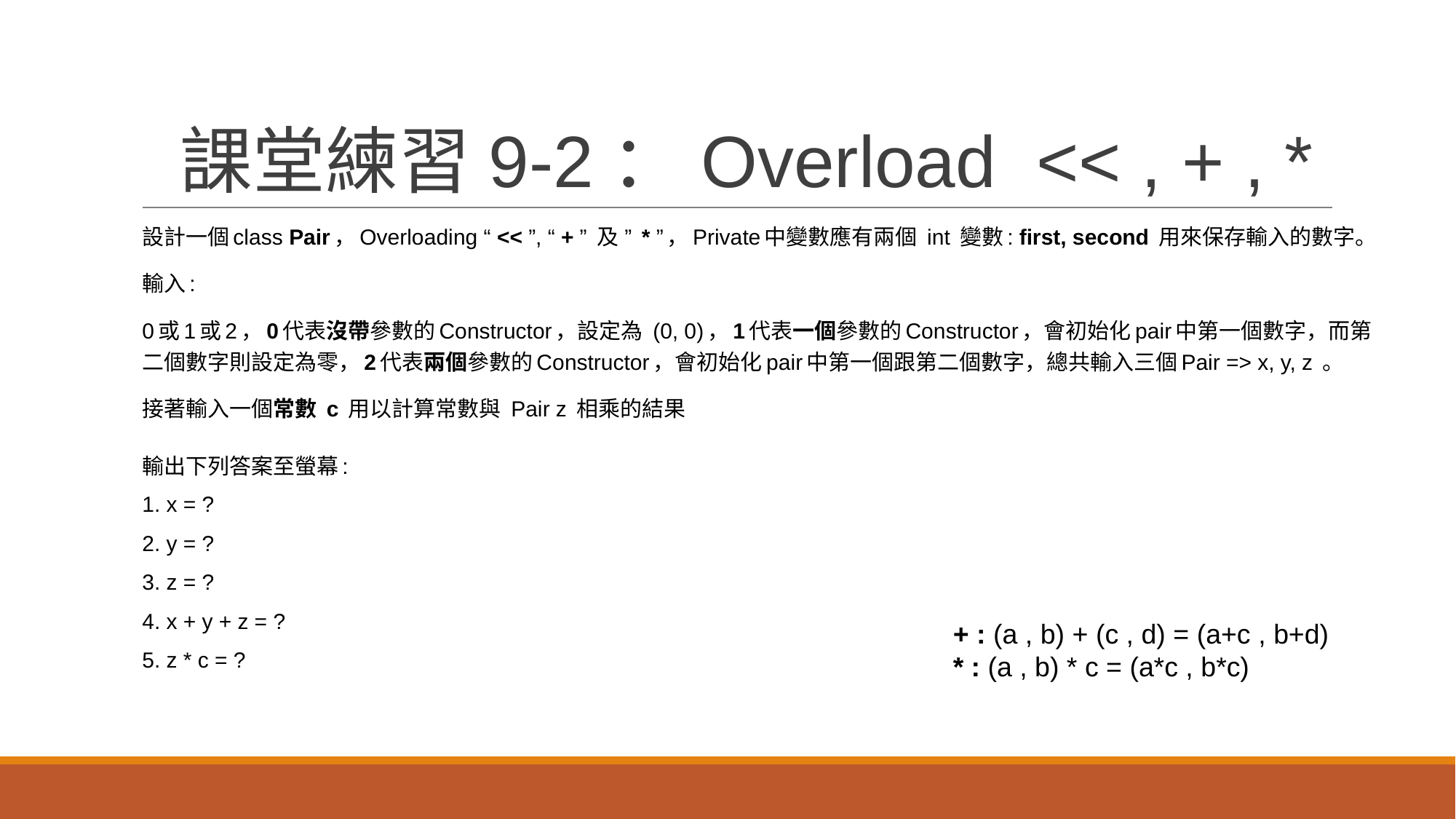

# 課堂練習9-2：Overload  << , + , *
設計一個class Pair，Overloading “ << ”, “ + ” 及 ” * ”，Private中變數應有兩個 int 變數: first, second 用來保存輸入的數字。
輸入:
0或1或2，0代表沒帶參數的Constructor，設定為 (0, 0)，1代表一個參數的Constructor，會初始化pair中第一個數字，而第二個數字則設定為零，2代表兩個參數的Constructor，會初始化pair中第一個跟第二個數字，總共輸入三個Pair => x, y, z 。
接著輸入一個常數 c 用以計算常數與 Pair z 相乘的結果
輸出下列答案至螢幕:
1. x = ?
2. y = ?
3. z = ?
4. x + y + z = ?
5. z * c = ?

+ : (a , b) + (c , d) = (a+c , b+d)
* : (a , b) * c = (a*c , b*c)